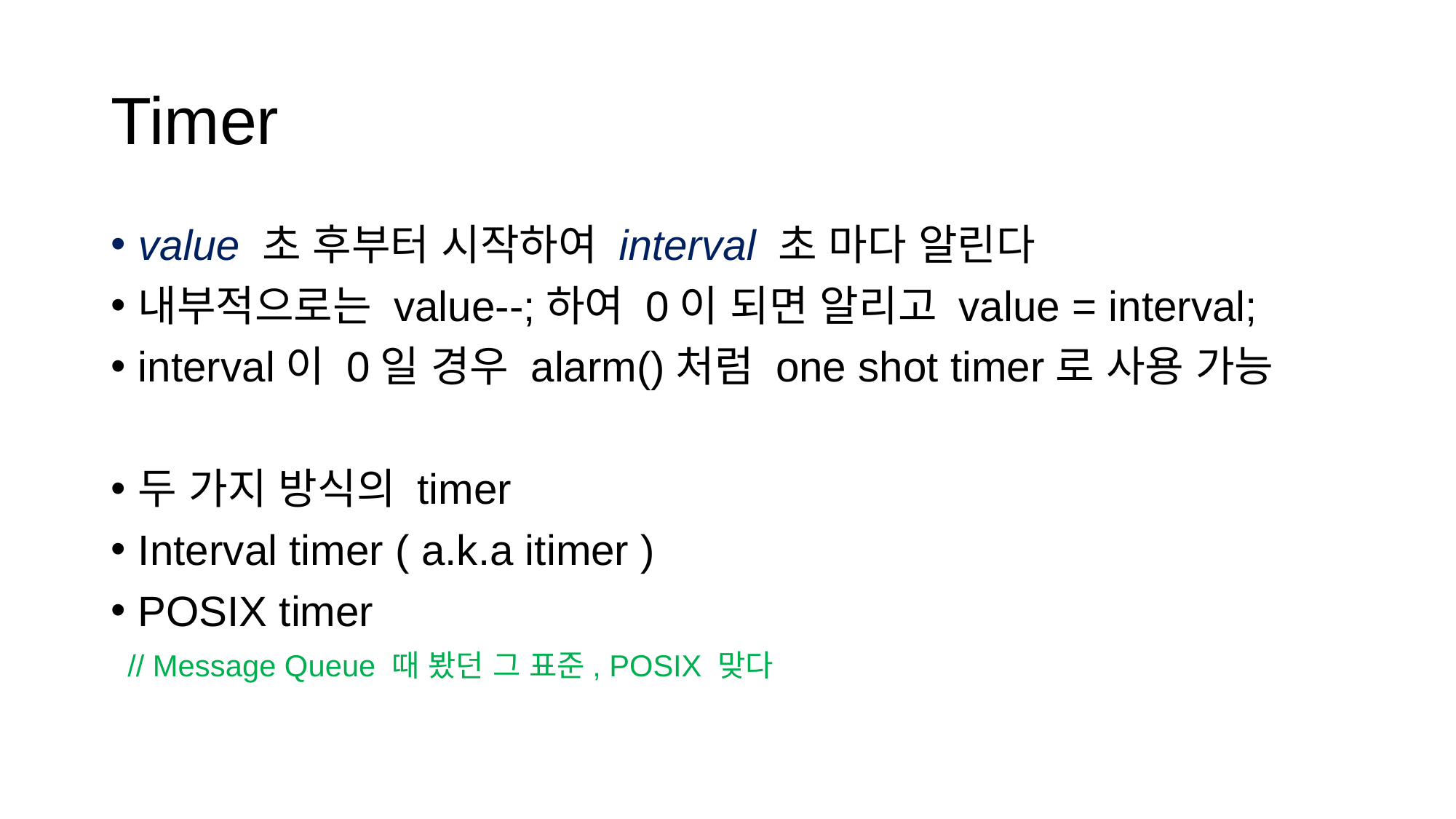

# Timer
value 초 후부터 시작하여 interval 초 마다 알린다
내부적으로는 value--;하여 0이 되면 알리고 value = interval;
interval이 0일 경우 alarm()처럼 one shot timer로 사용 가능

두 가지 방식의 timer
Interval timer ( a.k.a itimer )
POSIX timer
  // Message Queue 때 봤던 그 표준, POSIX 맞다